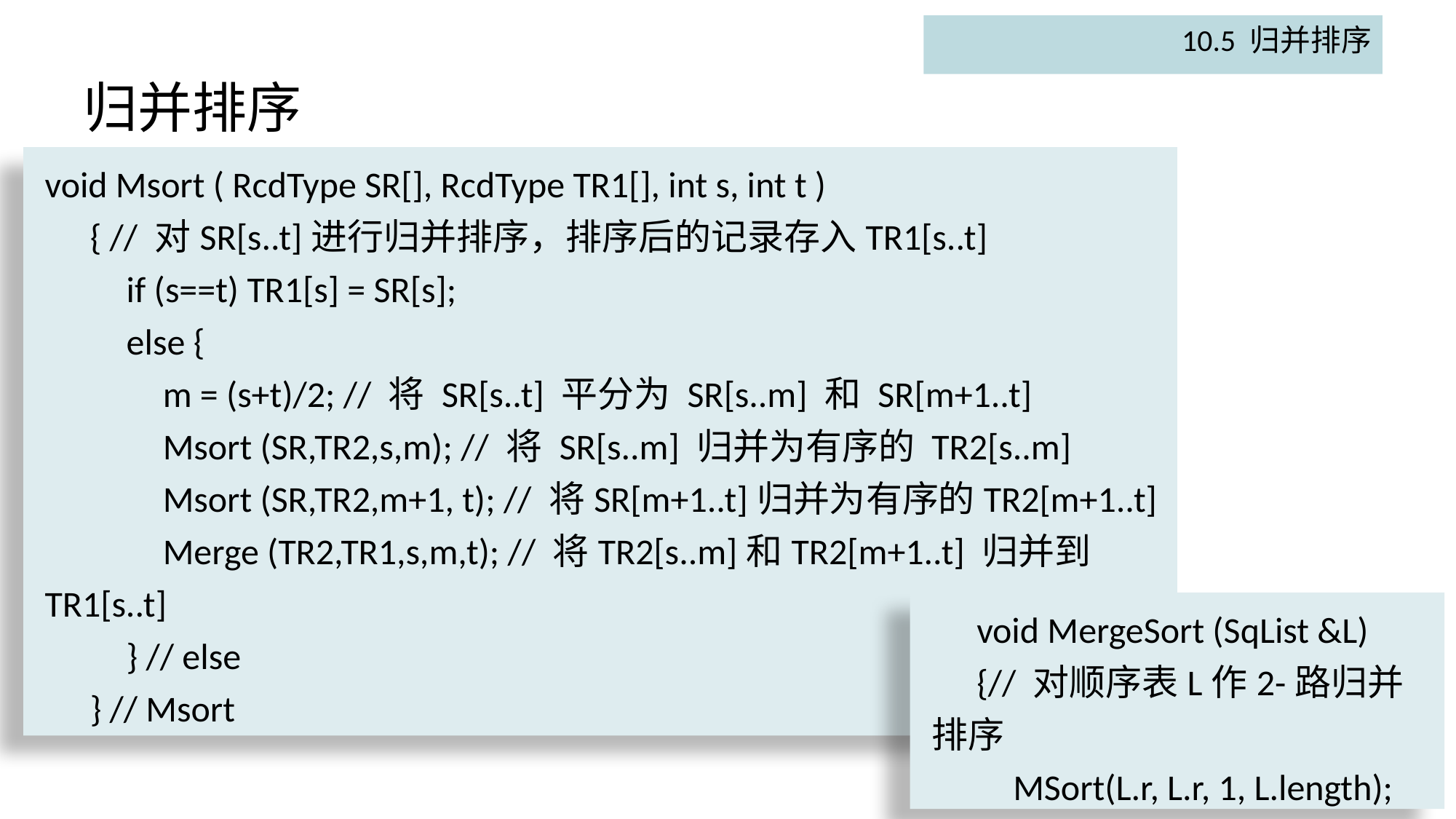

10.5 归并排序
# 归并排序
void Msort ( RcdType SR[], RcdType TR1[], int s, int t )
　{ // 对SR[s..t]进行归并排序，排序后的记录存入TR1[s..t]
　　if (s==t) TR1[s] = SR[s];
　　else {
　　　m = (s+t)/2; // 将 SR[s..t] 平分为 SR[s..m] 和 SR[m+1..t]
　　　Msort (SR,TR2,s,m); // 将 SR[s..m] 归并为有序的 TR2[s..m]
　　　Msort (SR,TR2,m+1, t); // 将SR[m+1..t]归并为有序的TR2[m+1..t]
　　　Merge (TR2,TR1,s,m,t); // 将TR2[s..m]和TR2[m+1..t] 归并到 TR1[s..t]
　　} // else
　} // Msort
　void MergeSort (SqList &L)
　{// 对顺序表L作2-路归并排序
　　MSort(L.r, L.r, 1, L.length);
　} // MergeSort